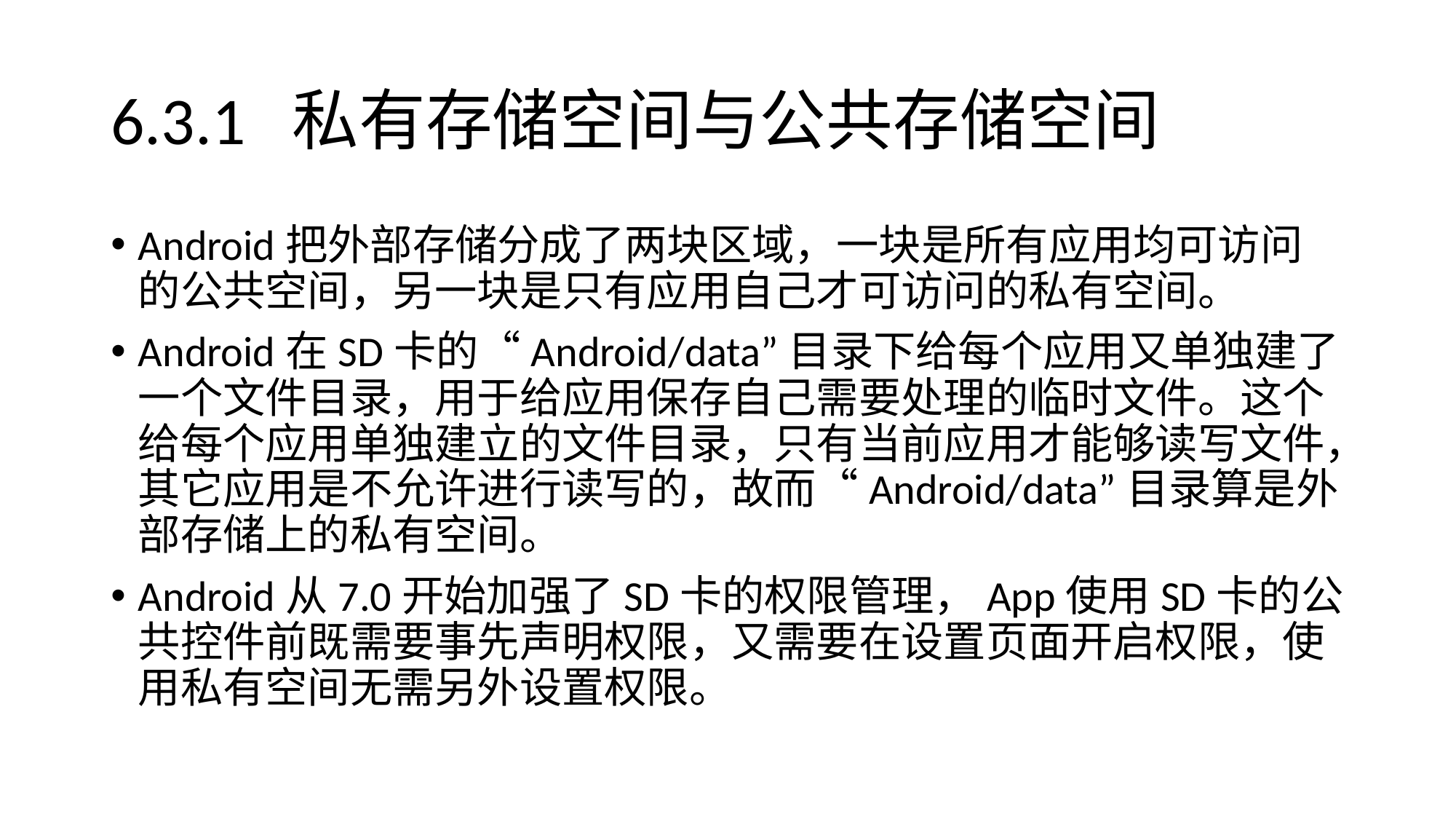

# 6.3.1  私有存储空间与公共存储空间
Android把外部存储分成了两块区域，一块是所有应用均可访问的公共空间，另一块是只有应用自己才可访问的私有空间。
Android在SD卡的“Android/data”目录下给每个应用又单独建了一个文件目录，用于给应用保存自己需要处理的临时文件。这个给每个应用单独建立的文件目录，只有当前应用才能够读写文件，其它应用是不允许进行读写的，故而“Android/data”目录算是外部存储上的私有空间。
Android从7.0开始加强了SD卡的权限管理，App使用SD卡的公共控件前既需要事先声明权限，又需要在设置页面开启权限，使用私有空间无需另外设置权限。